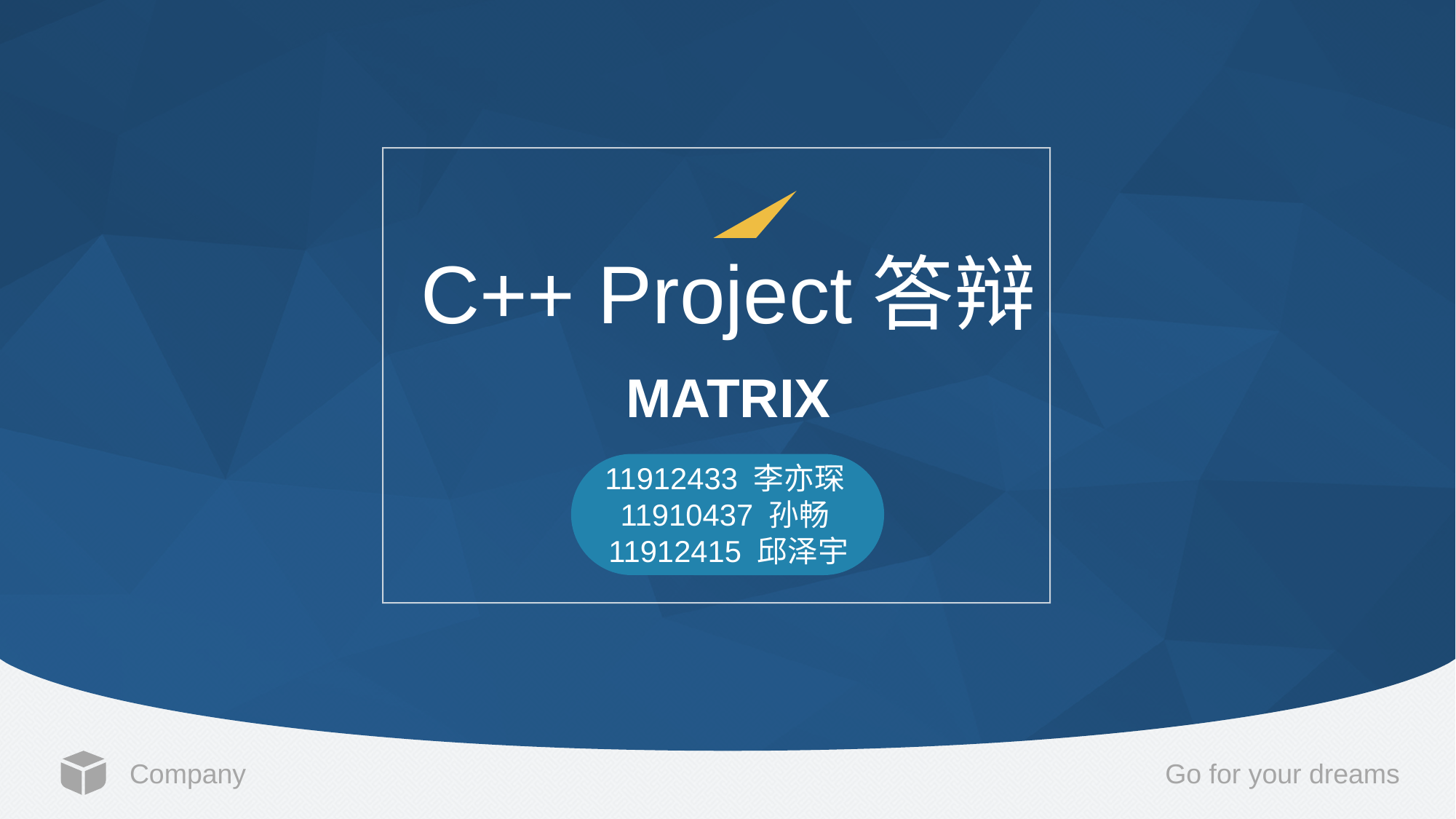

C++ Project答辩
MATRIX

11912433 李亦琛11910437 孙畅
11912415 邱泽宇